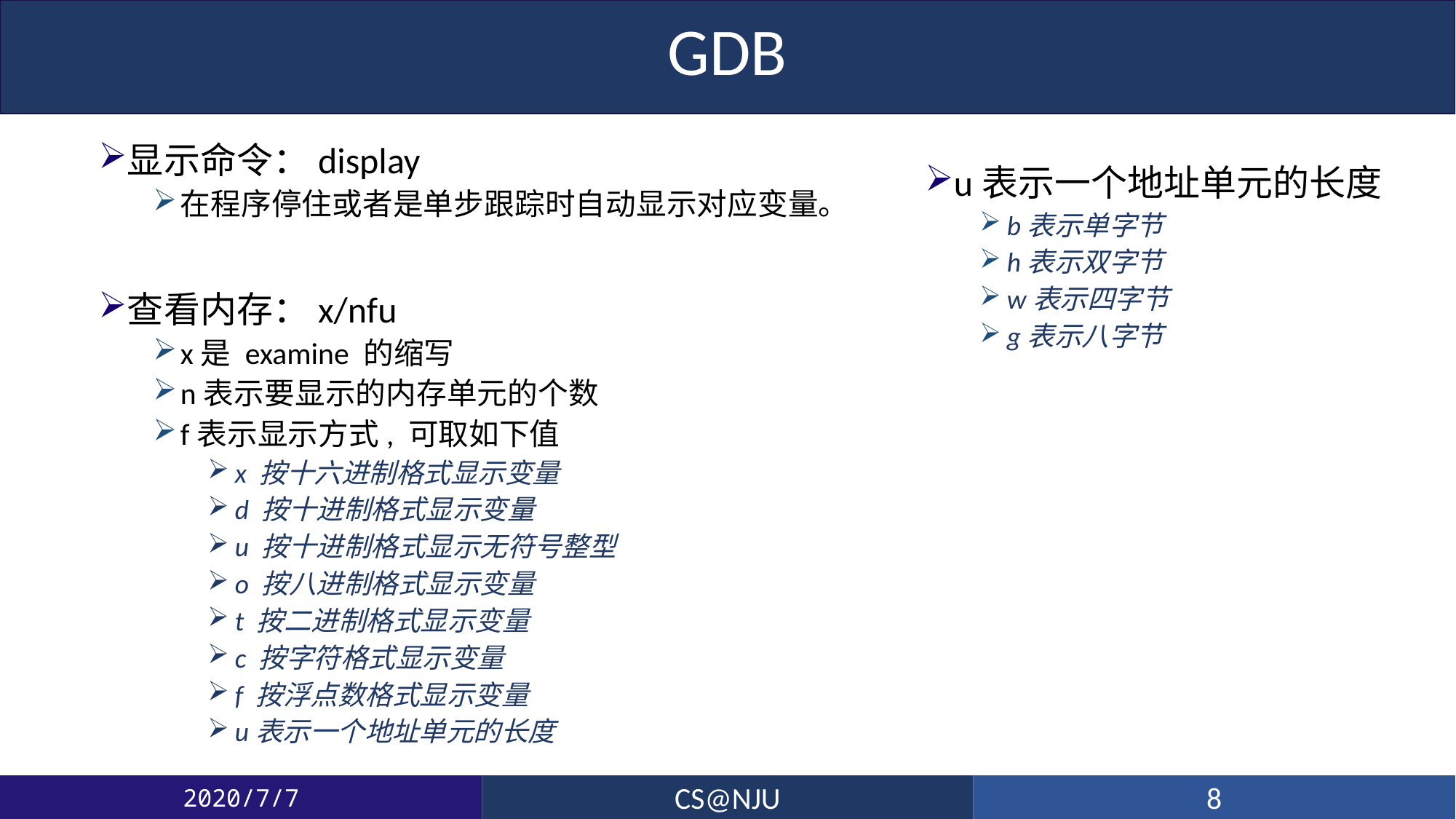

# GDB
显示命令：display
在程序停住或者是单步跟踪时自动显示对应变量。

查看内存：x/nfu
x是 examine 的缩写
n表示要显示的内存单元的个数
f表示显示方式, 可取如下值
x 按十六进制格式显示变量
d 按十进制格式显示变量
u 按十进制格式显示无符号整型
o 按八进制格式显示变量
t 按二进制格式显示变量
c 按字符格式显示变量
f 按浮点数格式显示变量
u表示一个地址单元的长度
u表示一个地址单元的长度
b表示单字节
h表示双字节
w表示四字节
g表示八字节

2020/7/7
CS@NJU
8